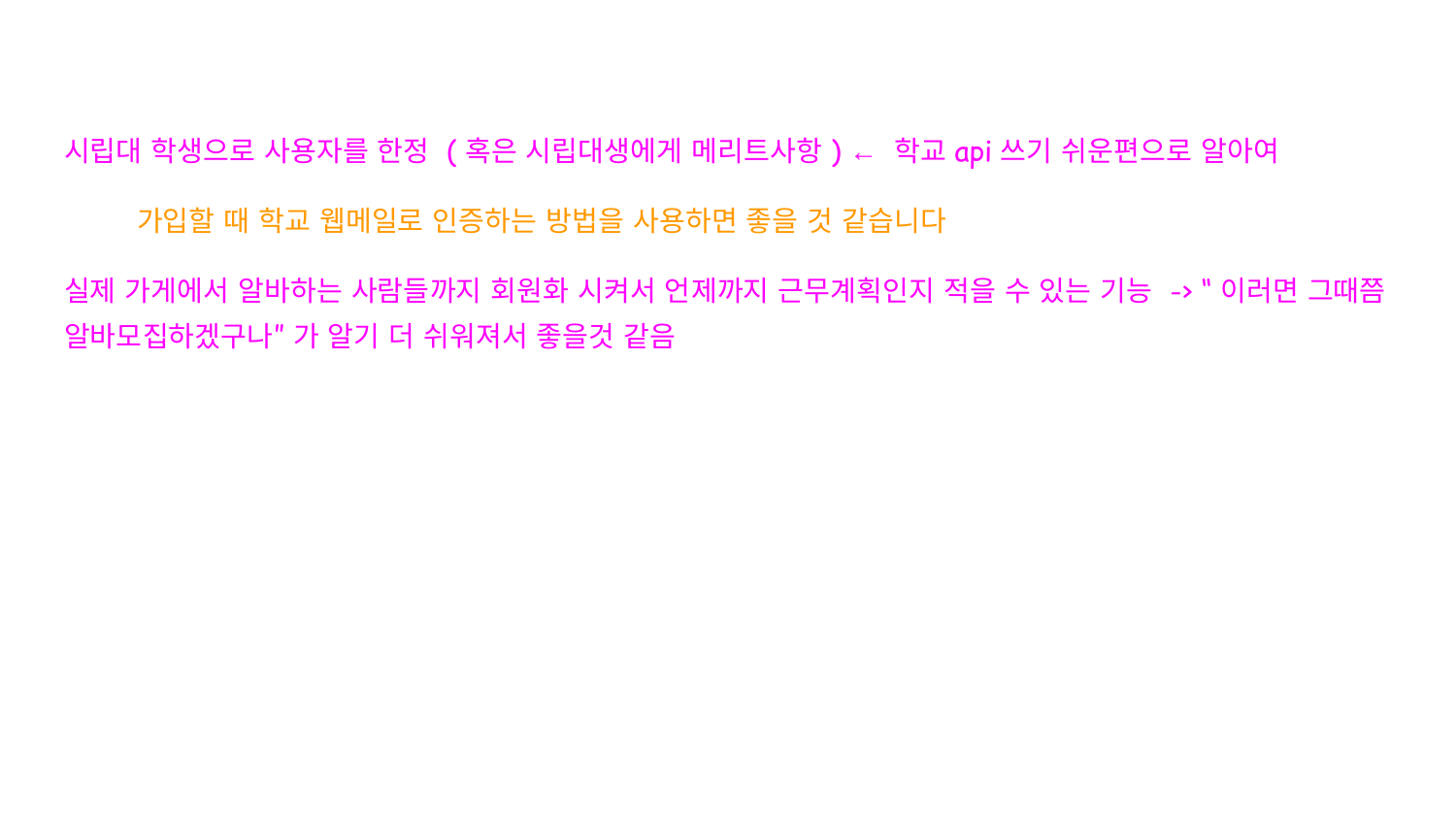

시립대 학생으로 사용자를 한정 (혹은 시립대생에게 메리트사항) ← 학교api쓰기 쉬운편으로 알아여
가입할 때 학교 웹메일로 인증하는 방법을 사용하면 좋을 것 같습니다
실제 가게에서 알바하는 사람들까지 회원화 시켜서 언제까지 근무계획인지 적을 수 있는 기능 -> “이러면 그때쯤 알바모집하겠구나” 가 알기 더 쉬워져서 좋을것 같음